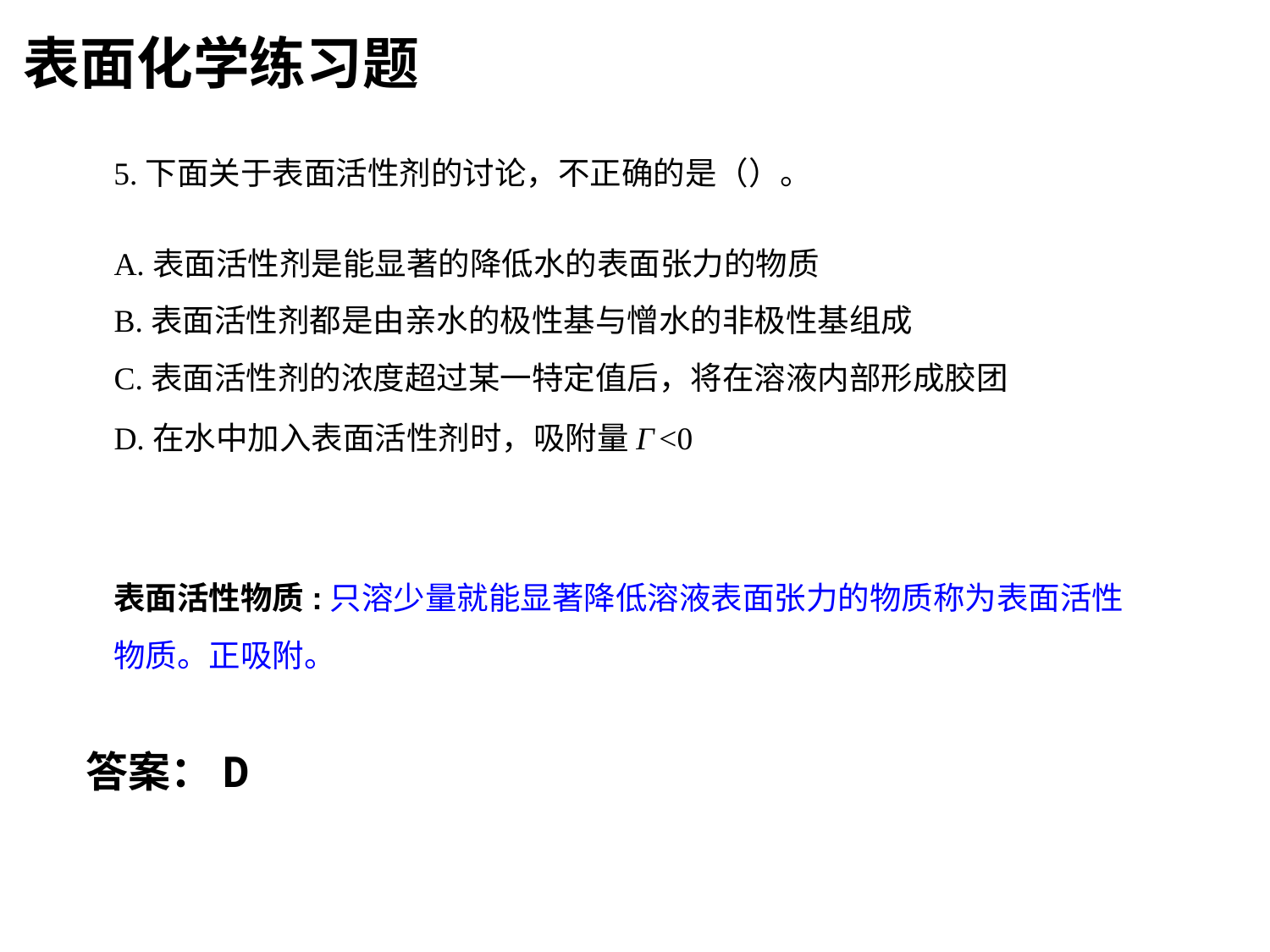

表面化学练习题
5.下面关于表面活性剂的讨论，不正确的是（）。
A.表面活性剂是能显著的降低水的表面张力的物质
B.表面活性剂都是由亲水的极性基与憎水的非极性基组成
C.表面活性剂的浓度超过某一特定值后，将在溶液内部形成胶团
D.在水中加入表面活性剂时，吸附量Г <0
表面活性物质:只溶少量就能显著降低溶液表面张力的物质称为表面活性物质。正吸附。
答案：D